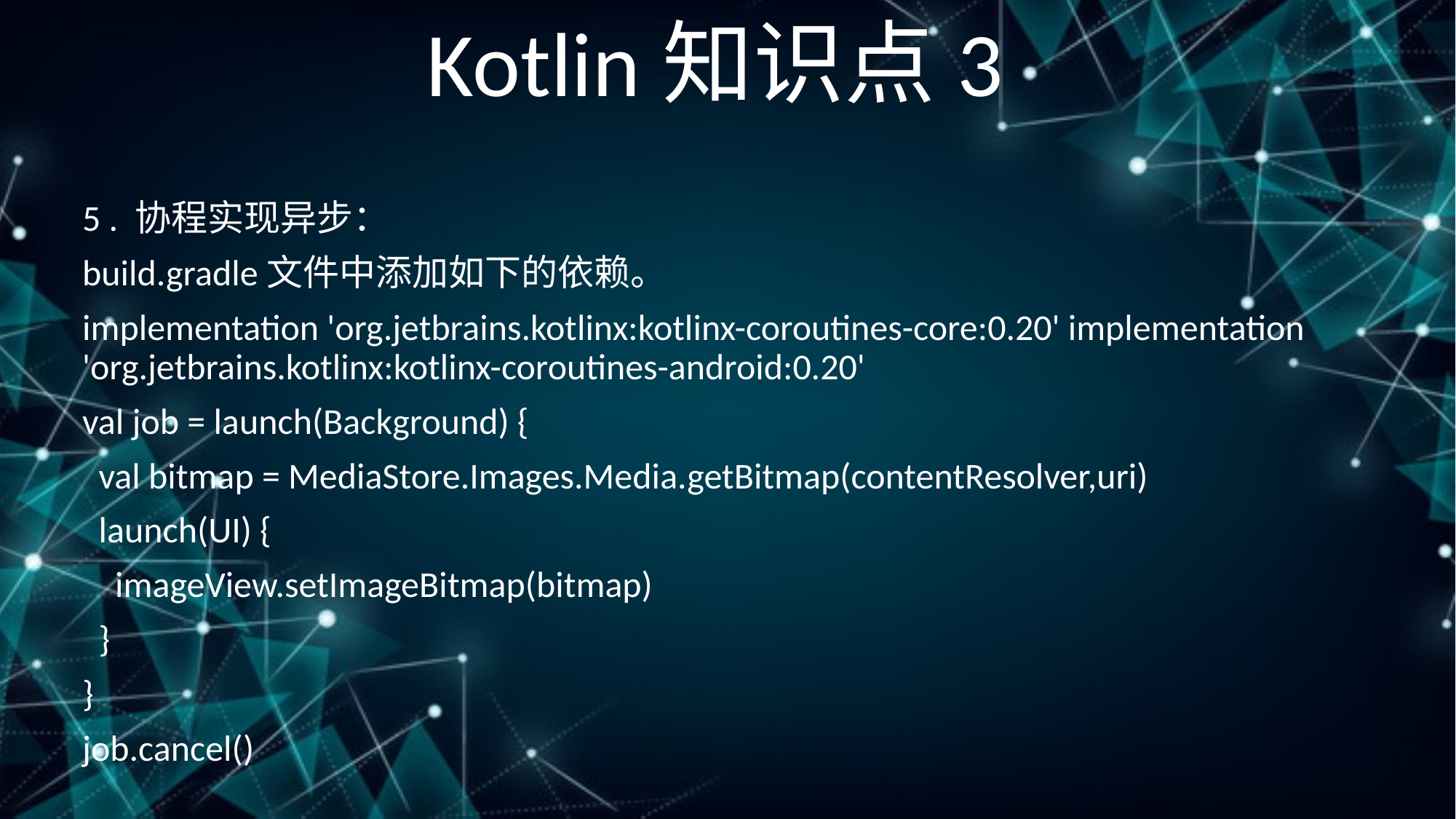

# Kotlin知识点3

5 . 协程实现异步：
build.gradle文件中添加如下的依赖。
implementation 'org.jetbrains.kotlinx:kotlinx-coroutines-core:0.20' implementation 'org.jetbrains.kotlinx:kotlinx-coroutines-android:0.20'
val job = launch(Background) {
  val bitmap = MediaStore.Images.Media.getBitmap(contentResolver,uri)
  launch(UI) {
    imageView.setImageBitmap(bitmap)
  }
}
job.cancel()